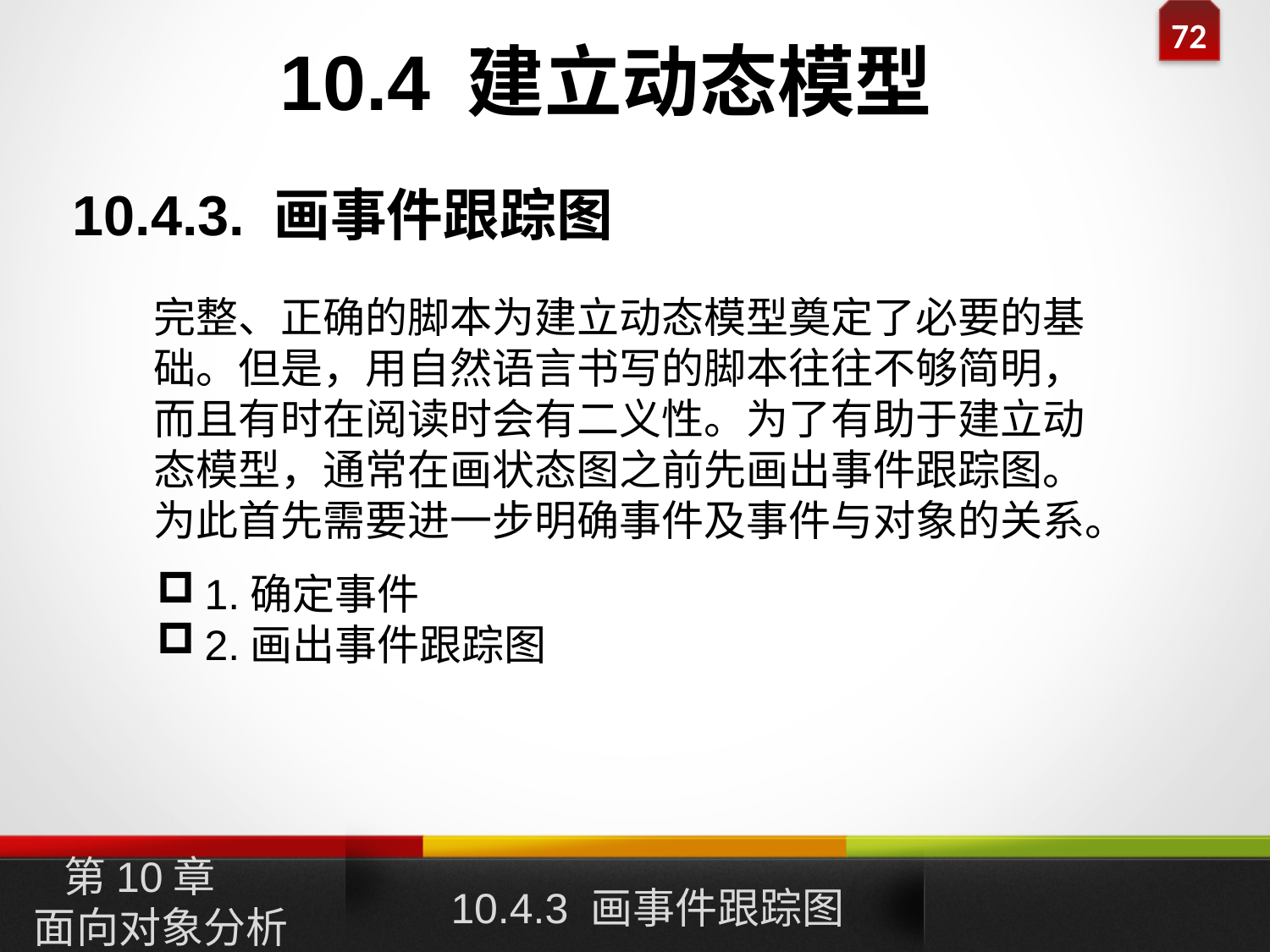

10.4 建立动态模型
10.4.3. 画事件跟踪图
完整、正确的脚本为建立动态模型奠定了必要的基础。但是，用自然语言书写的脚本往往不够简明，而且有时在阅读时会有二义性。为了有助于建立动态模型，通常在画状态图之前先画出事件跟踪图。为此首先需要进一步明确事件及事件与对象的关系。
1.确定事件
2.画出事件跟踪图
10.4.3 画事件跟踪图